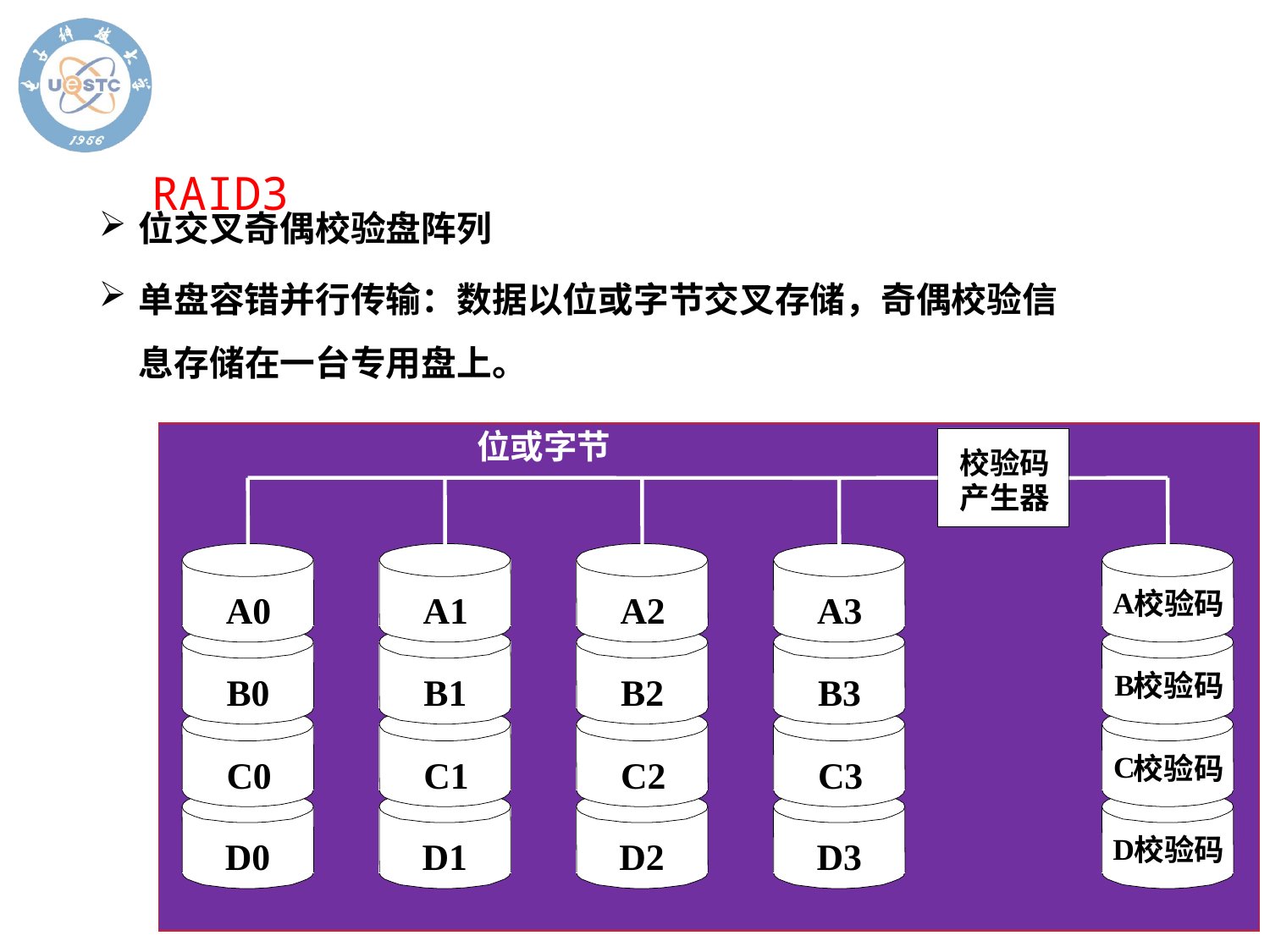

位交叉奇偶校验盘阵列
单盘容错并行传输：数据以位或字节交叉存储，奇偶校验信息存储在一台专用盘上。
RAID3

位或字节

校验码

产生器

A
校验码
A0
A1
A2
A3

B
校验码
B0
B1
B2
B3

C
校验码
C0
C1
C2
C3

D
校验码
D0
D1
D2
D3